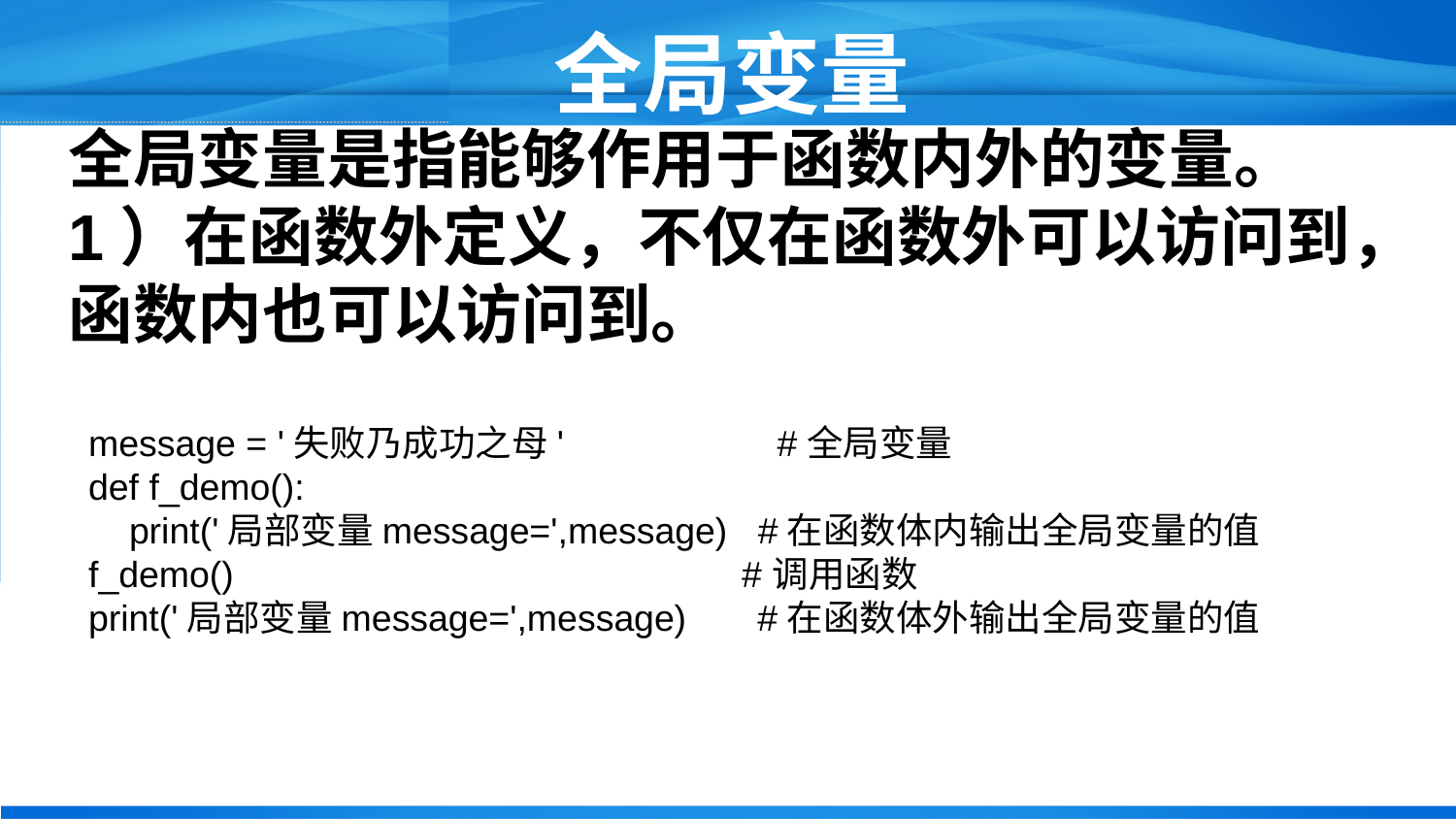

# 全局变量
全局变量是指能够作用于函数内外的变量。
1）在函数外定义，不仅在函数外可以访问到，函数内也可以访问到。
message = '失败乃成功之母'                     #全局变量
def f_demo():
    print('局部变量message=',message)   #在函数体内输出全局变量的值
f_demo()                                                  #调用函数
print('局部变量message=',message)       #在函数体外输出全局变量的值